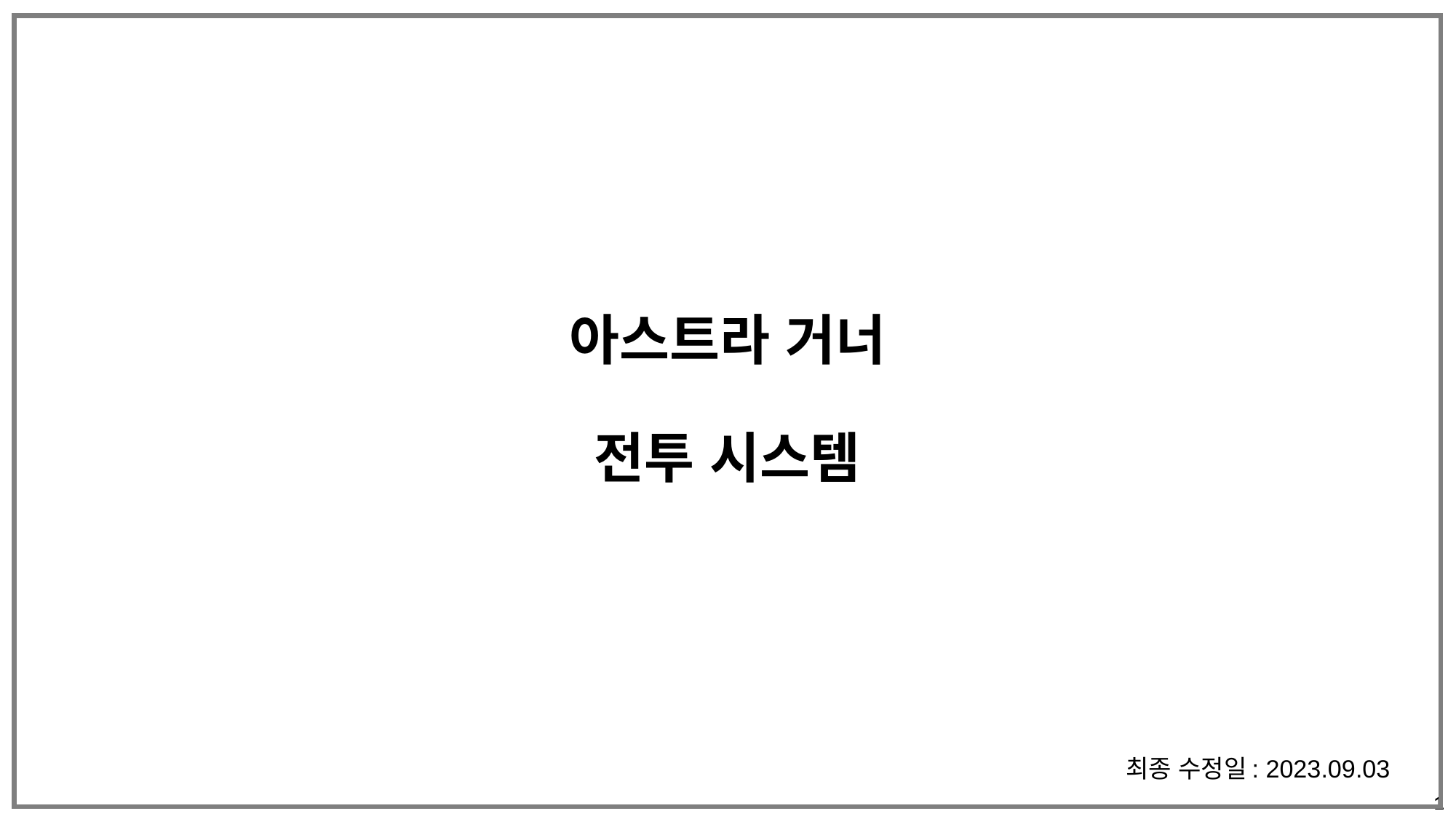

# 아스트라 거너 전투 시스템
최종 수정일: 2023.09.03